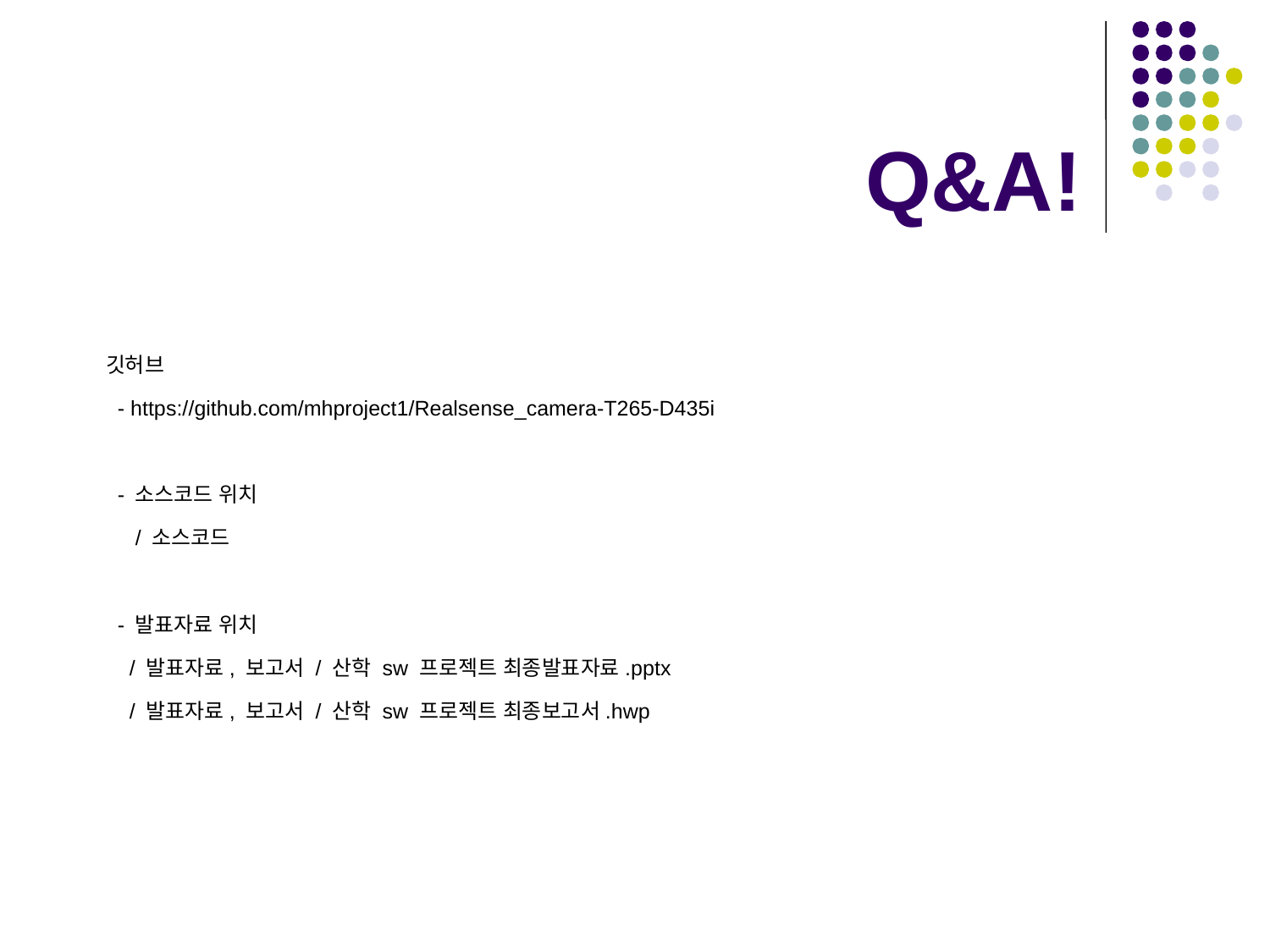

Q&A!
깃허브
  - https://github.com/mhproject1/Realsense_camera-T265-D435i

  - 소스코드 위치
     / 소스코드

  - 발표자료 위치
    / 발표자료, 보고서 / 산학 sw 프로젝트 최종발표자료.pptx
    / 발표자료, 보고서 / 산학 sw 프로젝트 최종보고서.hwp